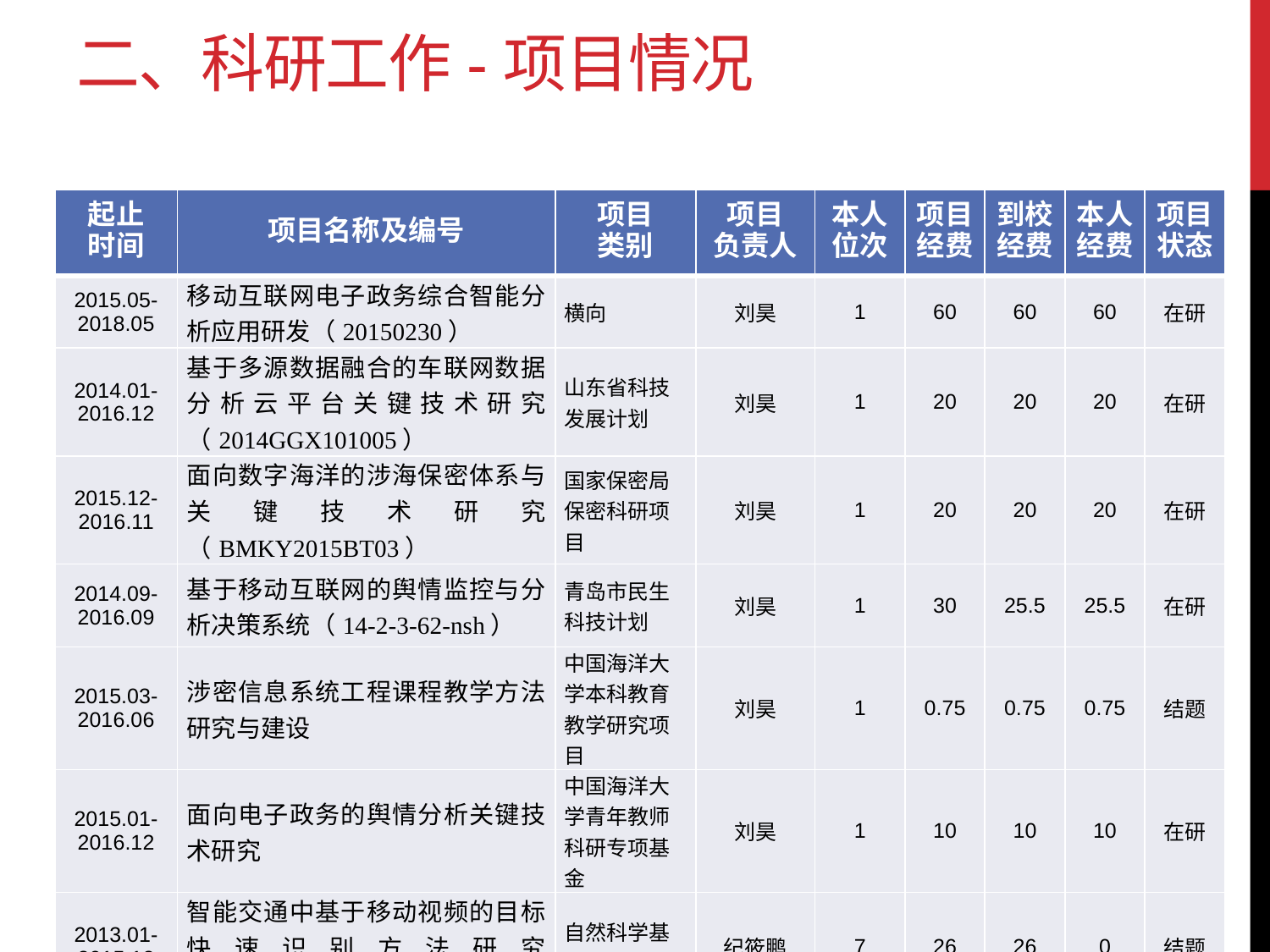

# 二、科研工作-项目情况
| 起止 时间 | 项目名称及编号 | 项目 类别 | 项目 负责人 | 本人 位次 | 项目 经费 | 到校经费 | 本人经费 | 项目 状态 |
| --- | --- | --- | --- | --- | --- | --- | --- | --- |
| 2015.05-2018.05 | 移动互联网电子政务综合智能分析应用研发（20150230） | 横向 | 刘昊 | 1 | 60 | 60 | 60 | 在研 |
| 2014.01-2016.12 | 基于多源数据融合的车联网数据分析云平台关键技术研究（2014GGX101005） | 山东省科技发展计划 | 刘昊 | 1 | 20 | 20 | 20 | 在研 |
| 2015.12-2016.11 | 面向数字海洋的涉海保密体系与关键技术研究（BMKY2015BT03） | 国家保密局保密科研项目 | 刘昊 | 1 | 20 | 20 | 20 | 在研 |
| 2014.09-2016.09 | 基于移动互联网的舆情监控与分析决策系统（14-2-3-62-nsh） | 青岛市民生科技计划 | 刘昊 | 1 | 30 | 25.5 | 25.5 | 在研 |
| 2015.03-2016.06 | 涉密信息系统工程课程教学方法研究与建设 | 中国海洋大学本科教育教学研究项目 | 刘昊 | 1 | 0.75 | 0.75 | 0.75 | 结题 |
| 2015.01-2016.12 | 面向电子政务的舆情分析关键技术研究 | 中国海洋大学青年教师科研专项基金 | 刘昊 | 1 | 10 | 10 | 10 | 在研 |
| 2013.01-2015.12 | 智能交通中基于移动视频的目标快速识别方法研究（61202208） | 自然科学基金 | 纪筱鹏 | 7 | 26 | 26 | 0 | 结题 |